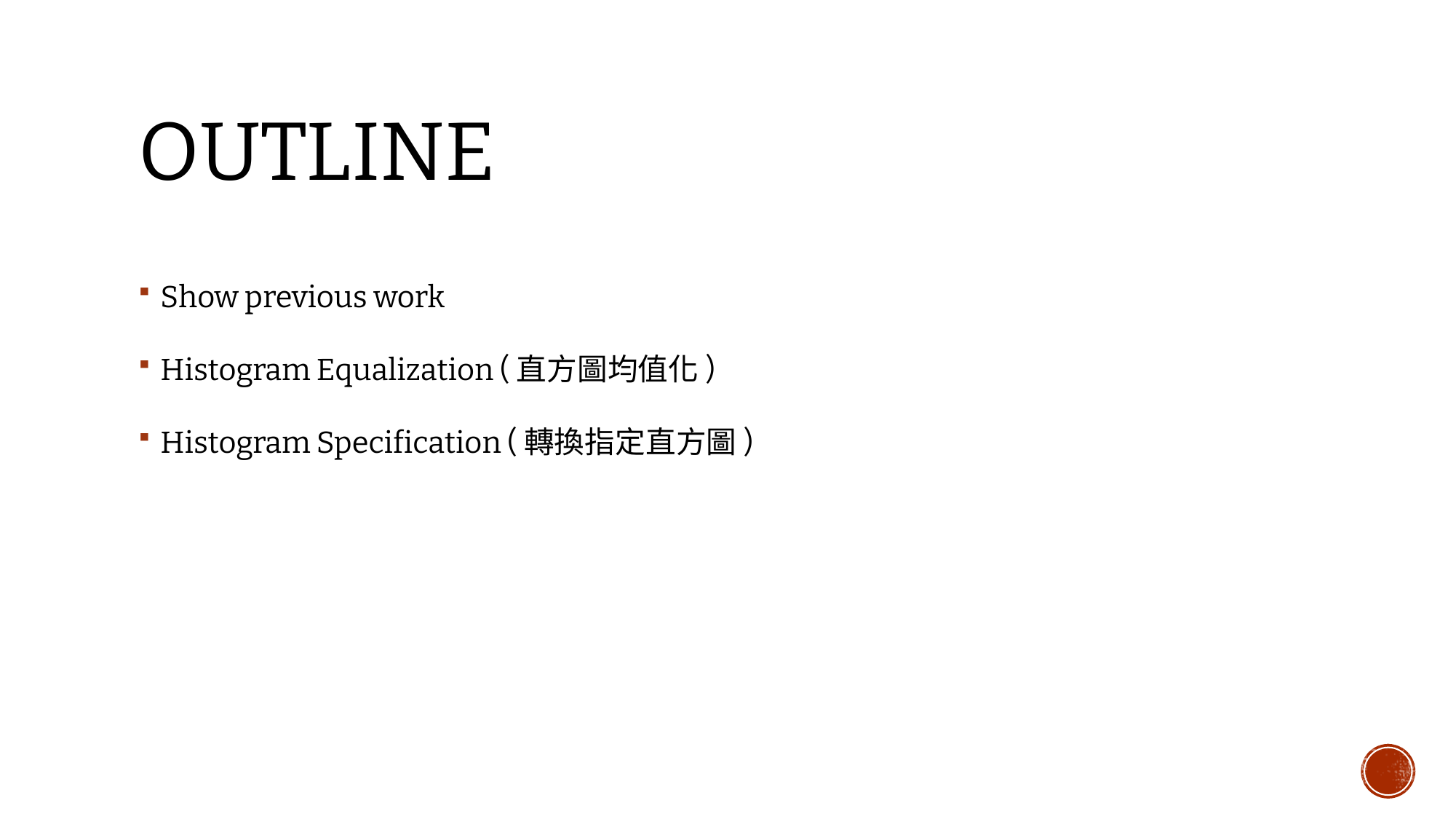

# OUTLINE
Show previous work
Histogram Equalization (直方圖均值化)
Histogram Specification (轉換指定直方圖)